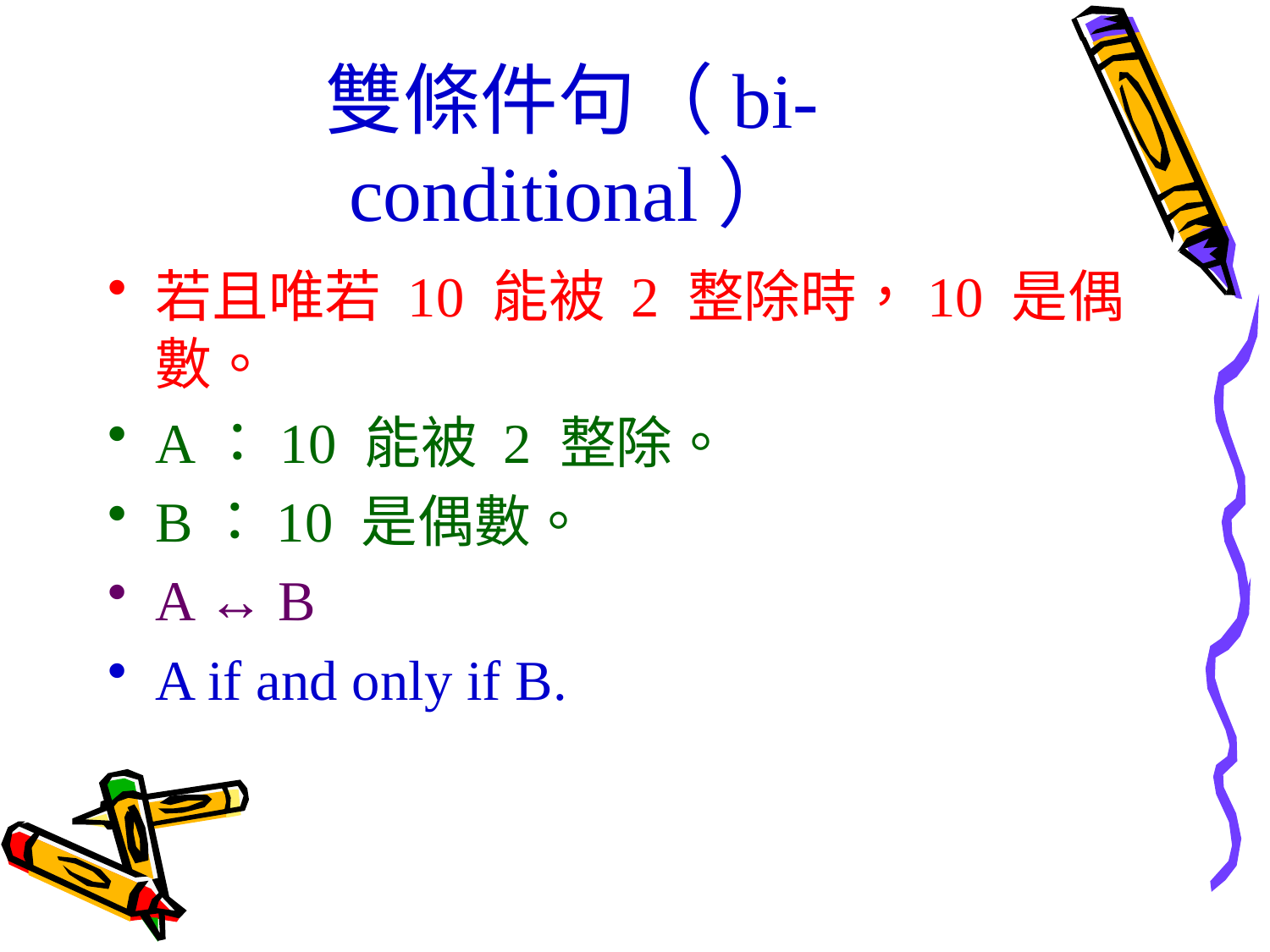

# 雙條件句（bi-conditional）
若且唯若 10 能被 2 整除時，10 是偶數。
A：10 能被 2 整除。
B：10 是偶數。
A ↔︎ B
A if and only if B.